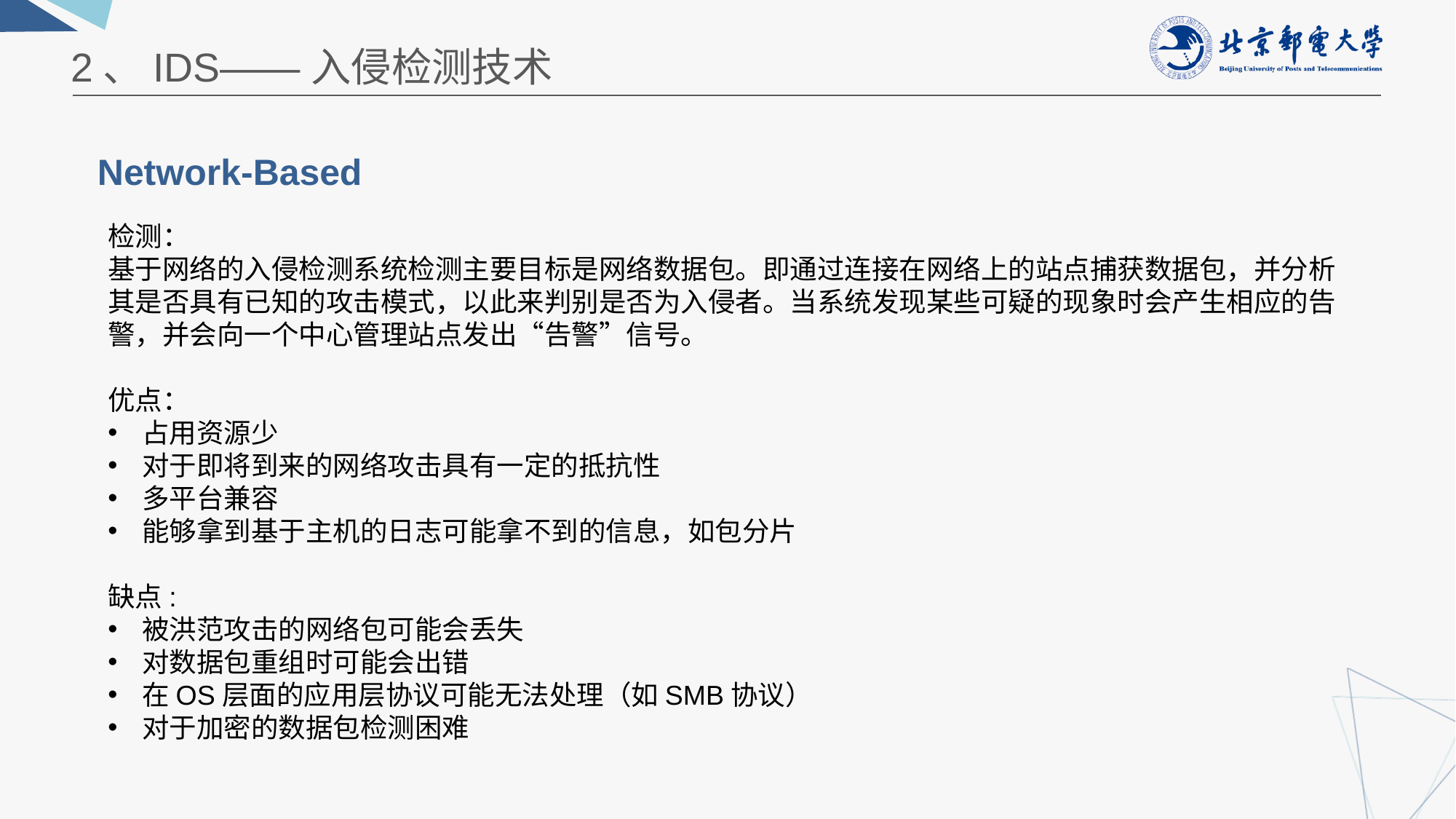

2、IDS——入侵检测技术
Network-Based
检测：
基于网络的入侵检测系统检测主要目标是网络数据包。即通过连接在网络上的站点捕获数据包，并分析其是否具有已知的攻击模式，以此来判别是否为入侵者。当系统发现某些可疑的现象时会产生相应的告警，并会向一个中心管理站点发出“告警”信号。

优点：
占用资源少
对于即将到来的网络攻击具有一定的抵抗性
多平台兼容
能够拿到基于主机的日志可能拿不到的信息，如包分片

缺点:
被洪范攻击的网络包可能会丢失
对数据包重组时可能会出错
在OS层面的应用层协议可能无法处理（如SMB协议）
对于加密的数据包检测困难